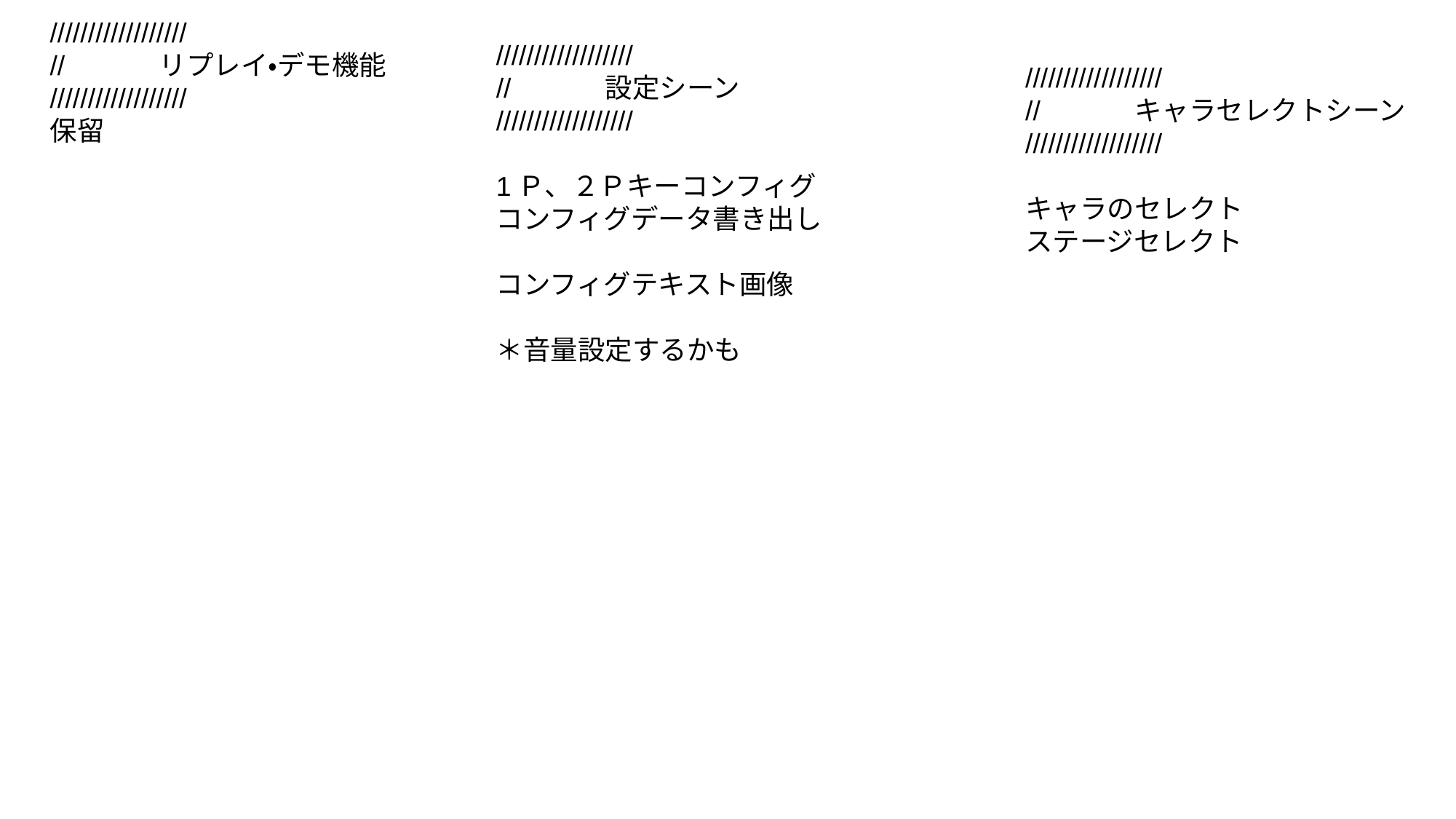

//////////////////
//	設定シーン
//////////////////

1Ｐ、２Ｐキーコンフィグ
コンフィグデータ書き出し

コンフィグテキスト画像

＊音量設定するかも

//////////////////
//	リプレイ・デモ機能
//////////////////
保留

//////////////////
//	キャラセレクトシーン
//////////////////

キャラのセレクト
ステージセレクト